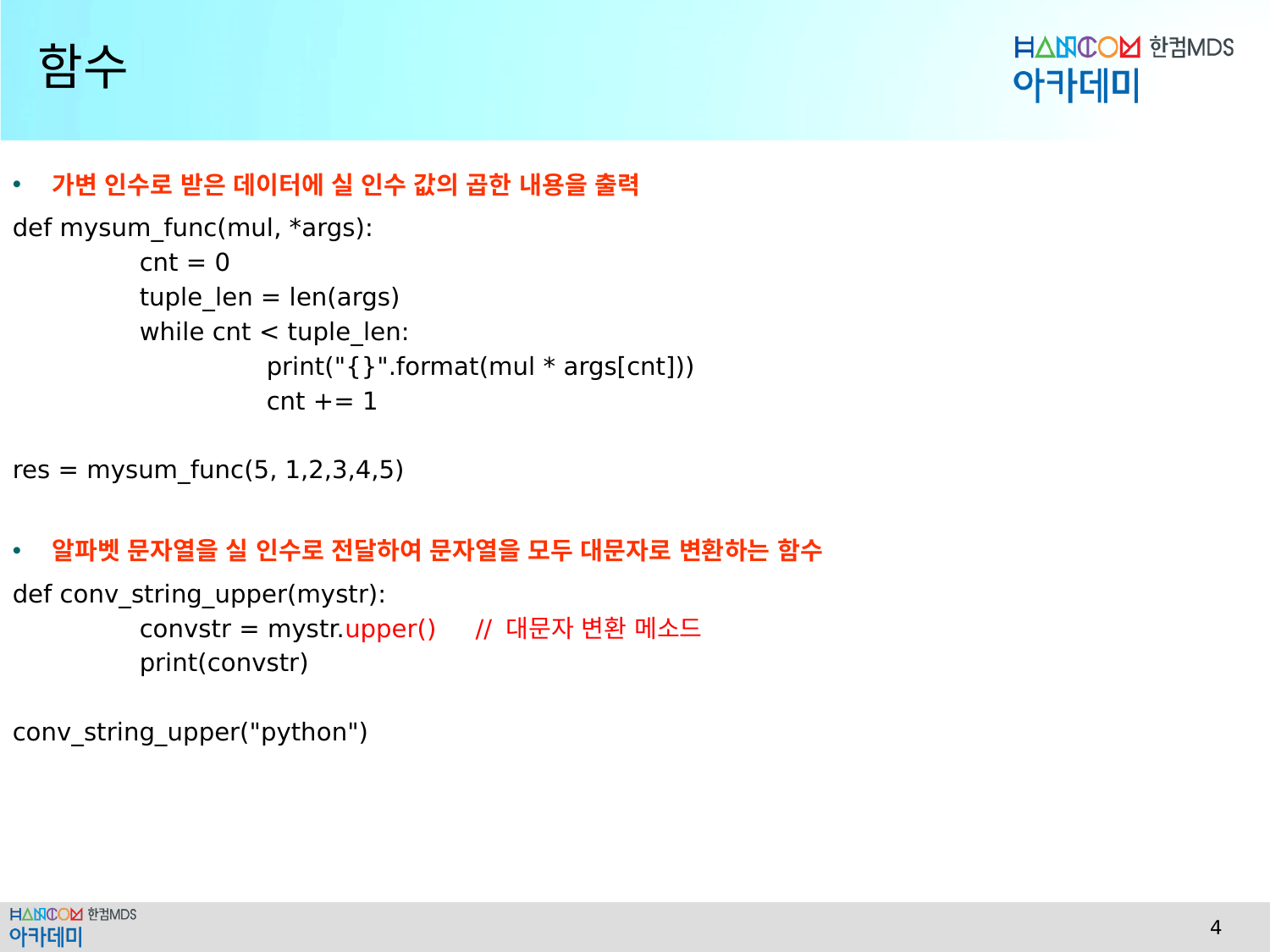

# 함수
가변 인수로 받은 데이터에 실 인수 값의 곱한 내용을 출력
def mysum_func(mul, *args):
	cnt = 0
	tuple_len = len(args)
	while cnt < tuple_len:
		print("{}".format(mul * args[cnt]))
		cnt += 1

res = mysum_func(5, 1,2,3,4,5)
알파벳 문자열을 실 인수로 전달하여 문자열을 모두 대문자로 변환하는 함수
def conv_string_upper(mystr):
	convstr = mystr.upper()     // 대문자 변환 메소드
	print(convstr)

conv_string_upper("python")
                               4